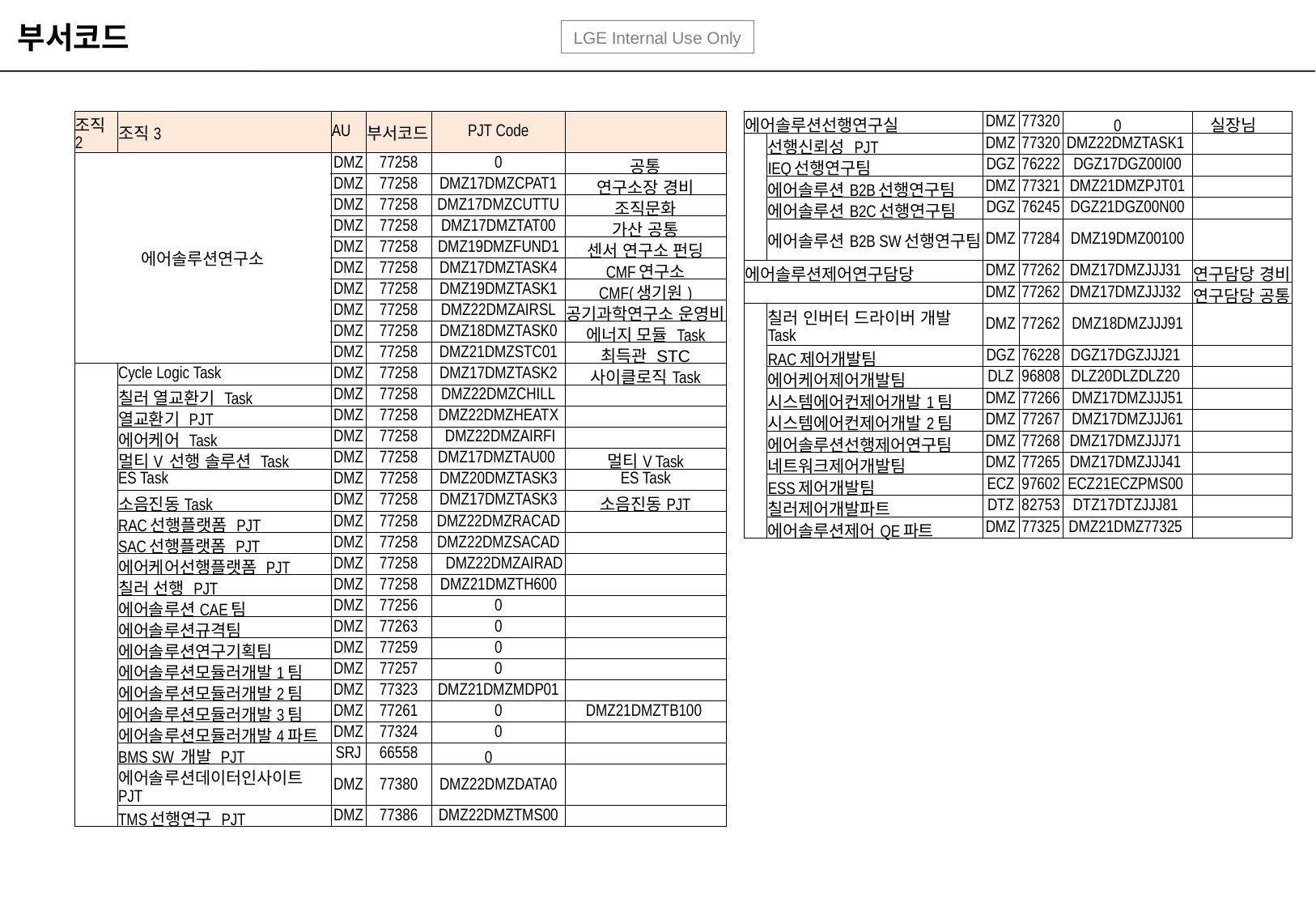

부서코드
| 조직2 | 조직3 | AU | 부서코드 | PJT Code |  |
| --- | --- | --- | --- | --- | --- |
| 에어솔루션연구소 |  | DMZ | 77258 | 0 | 공통 |
|  |  | DMZ | 77258 | DMZ17DMZCPAT1 | 연구소장 경비 |
|  |  | DMZ | 77258 | DMZ17DMZCUTTU | 조직문화 |
|  |  | DMZ | 77258 | DMZ17DMZTAT00 | 가산 공통 |
|  |  | DMZ | 77258 | DMZ19DMZFUND1 | 센서 연구소 펀딩 |
|  |  | DMZ | 77258 | DMZ17DMZTASK4 | CMF연구소 |
|  |  | DMZ | 77258 | DMZ19DMZTASK1 | CMF(생기원) |
|  |  | DMZ | 77258 | DMZ22DMZAIRSL | 공기과학연구소 운영비 |
|  |  | DMZ | 77258 | DMZ18DMZTASK0 | 에너지 모듈 Task |
|  |  | DMZ | 77258 | DMZ21DMZSTC01 | 최득관 STC |
|  | Cycle Logic Task | DMZ | 77258 | DMZ17DMZTASK2 | 사이클로직Task |
|  | 칠러 열교환기 Task | DMZ | 77258 | DMZ22DMZCHILL |  |
|  | 열교환기 PJT | DMZ | 77258 | DMZ22DMZHEATX |  |
|  | 에어케어 Task | DMZ | 77258 | DMZ22DMZAIRFI |  |
|  | 멀티V 선행 솔루션 Task | DMZ | 77258 | DMZ17DMZTAU00 | 멀티V Task |
|  | ES Task | DMZ | 77258 | DMZ20DMZTASK3 | ES Task |
|  | 소음진동Task | DMZ | 77258 | DMZ17DMZTASK3 | 소음진동PJT |
|  | RAC선행플랫폼 PJT | DMZ | 77258 | DMZ22DMZRACAD |  |
|  | SAC선행플랫폼 PJT | DMZ | 77258 | DMZ22DMZSACAD |  |
|  | 에어케어선행플랫폼 PJT | DMZ | 77258 | DMZ22DMZAIRAD |  |
|  | 칠러 선행 PJT | DMZ | 77258 | DMZ21DMZTH600 |  |
|  | 에어솔루션CAE팀 | DMZ | 77256 | 0 |  |
|  | 에어솔루션규격팀 | DMZ | 77263 | 0 |  |
|  | 에어솔루션연구기획팀 | DMZ | 77259 | 0 |  |
|  | 에어솔루션모듈러개발1팀 | DMZ | 77257 | 0 |  |
|  | 에어솔루션모듈러개발2팀 | DMZ | 77323 | DMZ21DMZMDP01 |  |
|  | 에어솔루션모듈러개발3팀 | DMZ | 77261 | 0 | DMZ21DMZTB100 |
|  | 에어솔루션모듈러개발4파트 | DMZ | 77324 | 0 |  |
|  | BMS SW 개발 PJT | SRJ | 66558 | 0 |  |
|  | 에어솔루션데이터인사이트 PJT | DMZ | 77380 | DMZ22DMZDATA0 |  |
|  | TMS선행연구 PJT | DMZ | 77386 | DMZ22DMZTMS00 |  |
| 에어솔루션선행연구실 |  | DMZ | 77320 | 0 | 실장님 |
| --- | --- | --- | --- | --- | --- |
|  | 선행신뢰성 PJT | DMZ | 77320 | DMZ22DMZTASK1 |  |
|  | IEQ선행연구팀 | DGZ | 76222 | DGZ17DGZ00I00 |  |
|  | 에어솔루션B2B선행연구팀 | DMZ | 77321 | DMZ21DMZPJT01 |  |
|  | 에어솔루션B2C선행연구팀 | DGZ | 76245 | DGZ21DGZ00N00 |  |
|  | 에어솔루션B2B SW선행연구팀 | DMZ | 77284 | DMZ19DMZ00100 |  |
| 에어솔루션제어연구담당 |  | DMZ | 77262 | DMZ17DMZJJJ31 | 연구담당 경비 |
|  |  | DMZ | 77262 | DMZ17DMZJJJ32 | 연구담당 공통 |
|  | 칠러 인버터 드라이버 개발 Task | DMZ | 77262 | DMZ18DMZJJJ91 |  |
|  | RAC제어개발팀 | DGZ | 76228 | DGZ17DGZJJJ21 |  |
|  | 에어케어제어개발팀 | DLZ | 96808 | DLZ20DLZDLZ20 |  |
|  | 시스템에어컨제어개발1팀 | DMZ | 77266 | DMZ17DMZJJJ51 |  |
|  | 시스템에어컨제어개발2팀 | DMZ | 77267 | DMZ17DMZJJJ61 |  |
|  | 에어솔루션선행제어연구팀 | DMZ | 77268 | DMZ17DMZJJJ71 |  |
|  | 네트워크제어개발팀 | DMZ | 77265 | DMZ17DMZJJJ41 |  |
|  | ESS제어개발팀 | ECZ | 97602 | ECZ21ECZPMS00 |  |
|  | 칠러제어개발파트 | DTZ | 82753 | DTZ17DTZJJJ81 |  |
|  | 에어솔루션제어QE파트 | DMZ | 77325 | DMZ21DMZ77325 |  |